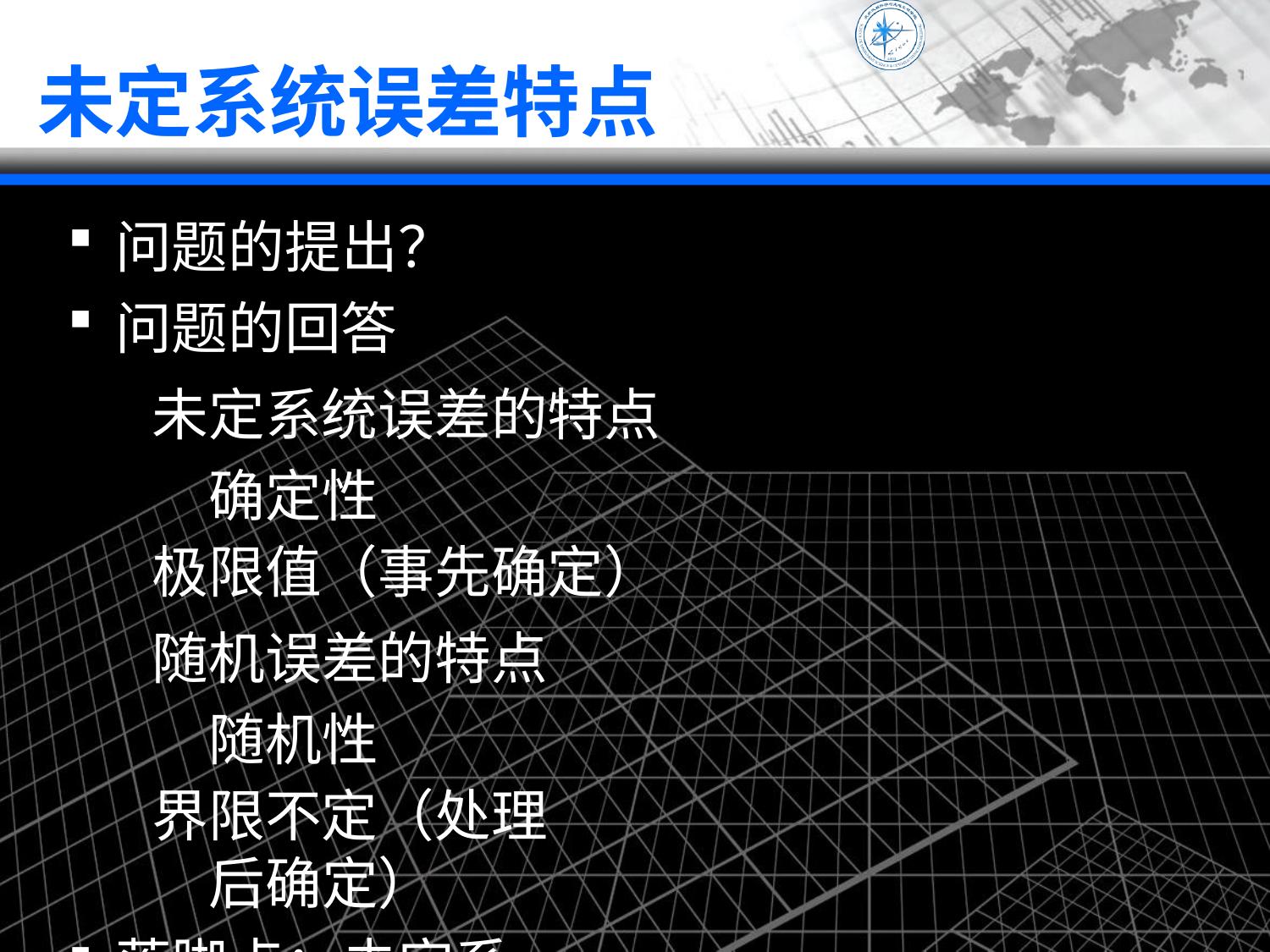

# 未定系统误差特点
问题的提出？
问题的回答
未定系统误差的特点 确定性
极限值（事先确定）
随机误差的特点 随机性
界限不定（处理后确定）
落脚点：未定系统误差的合成原则